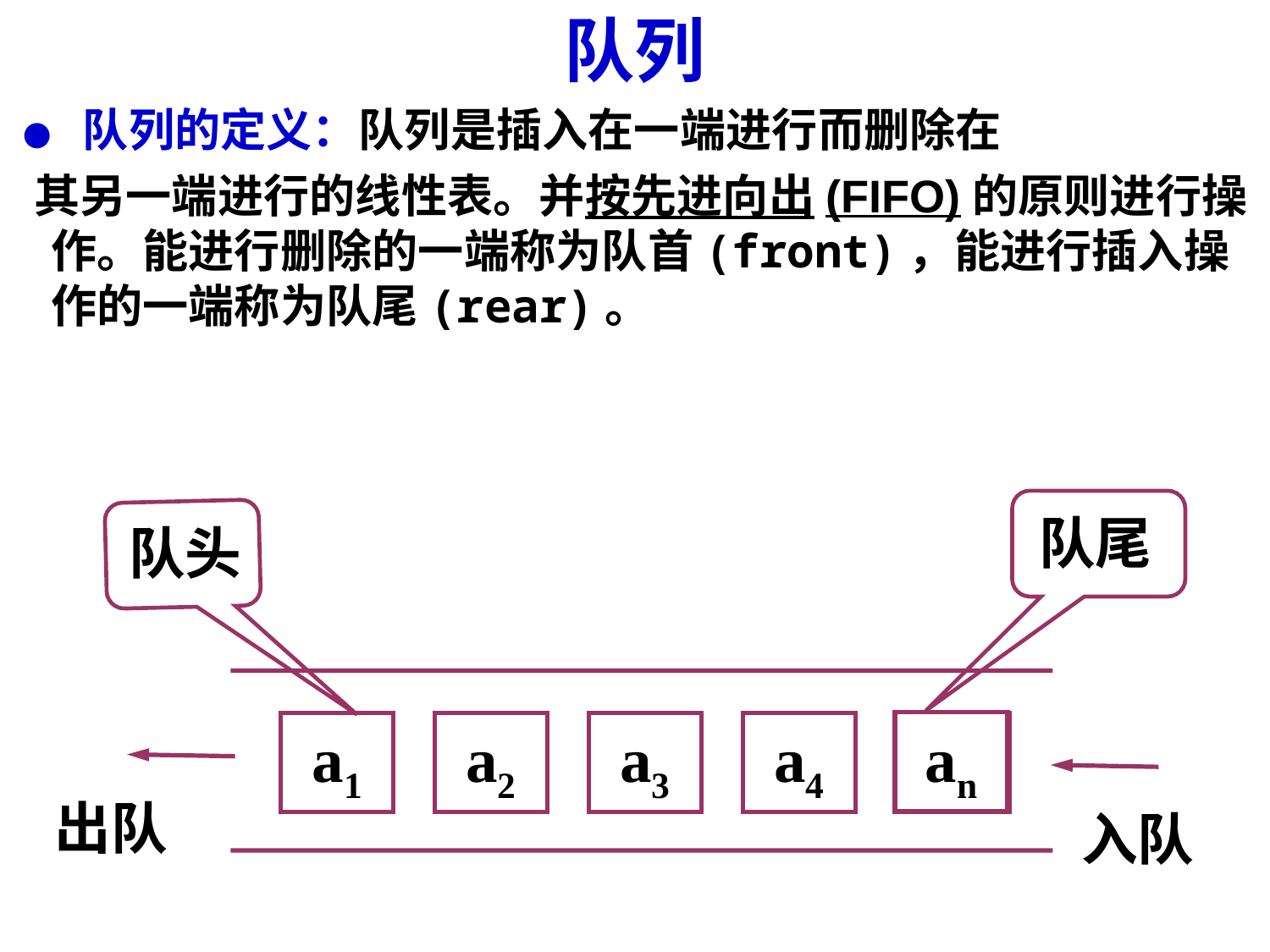

队列
 ●  队列的定义：队列是插入在一端进行而删除在
 其另一端进行的线性表。并按先进向出(FIFO)的原则进行操作。能进行删除的一端称为队首(front)，能进行插入操作的一端称为队尾(rear)。

队尾
队头

an
a1
a2
a3
a4
a5

出队
入队